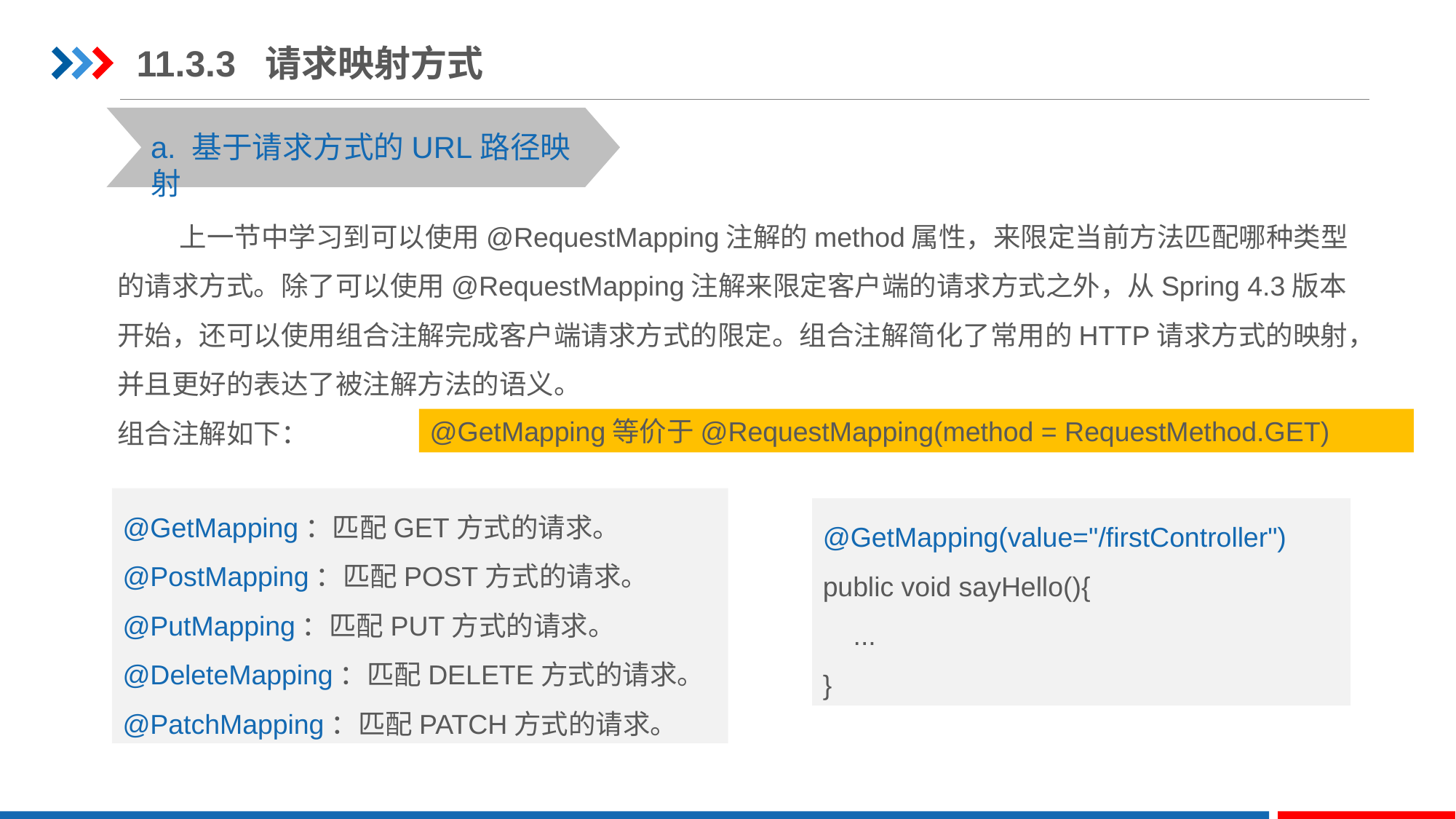

11.3.3  请求映射方式

a. 基于请求方式的URL路径映射
         上一节中学习到可以使用@RequestMapping注解的method属性，来限定当前方法匹配哪种类型的请求方式。除了可以使用@RequestMapping注解来限定客户端的请求方式之外，从Spring 4.3版本开始，还可以使用组合注解完成客户端请求方式的限定。组合注解简化了常用的HTTP请求方式的映射，并且更好的表达了被注解方法的语义。
组合注解如下：

@GetMapping等价于@RequestMapping(method = RequestMethod.GET)
@GetMapping：匹配GET方式的请求。
@PostMapping：匹配POST方式的请求。
@PutMapping：匹配PUT方式的请求。
@DeleteMapping：匹配DELETE方式的请求。
@PatchMapping：匹配PATCH方式的请求。
@GetMapping(value="/firstController")
public void sayHello(){
    ...
}